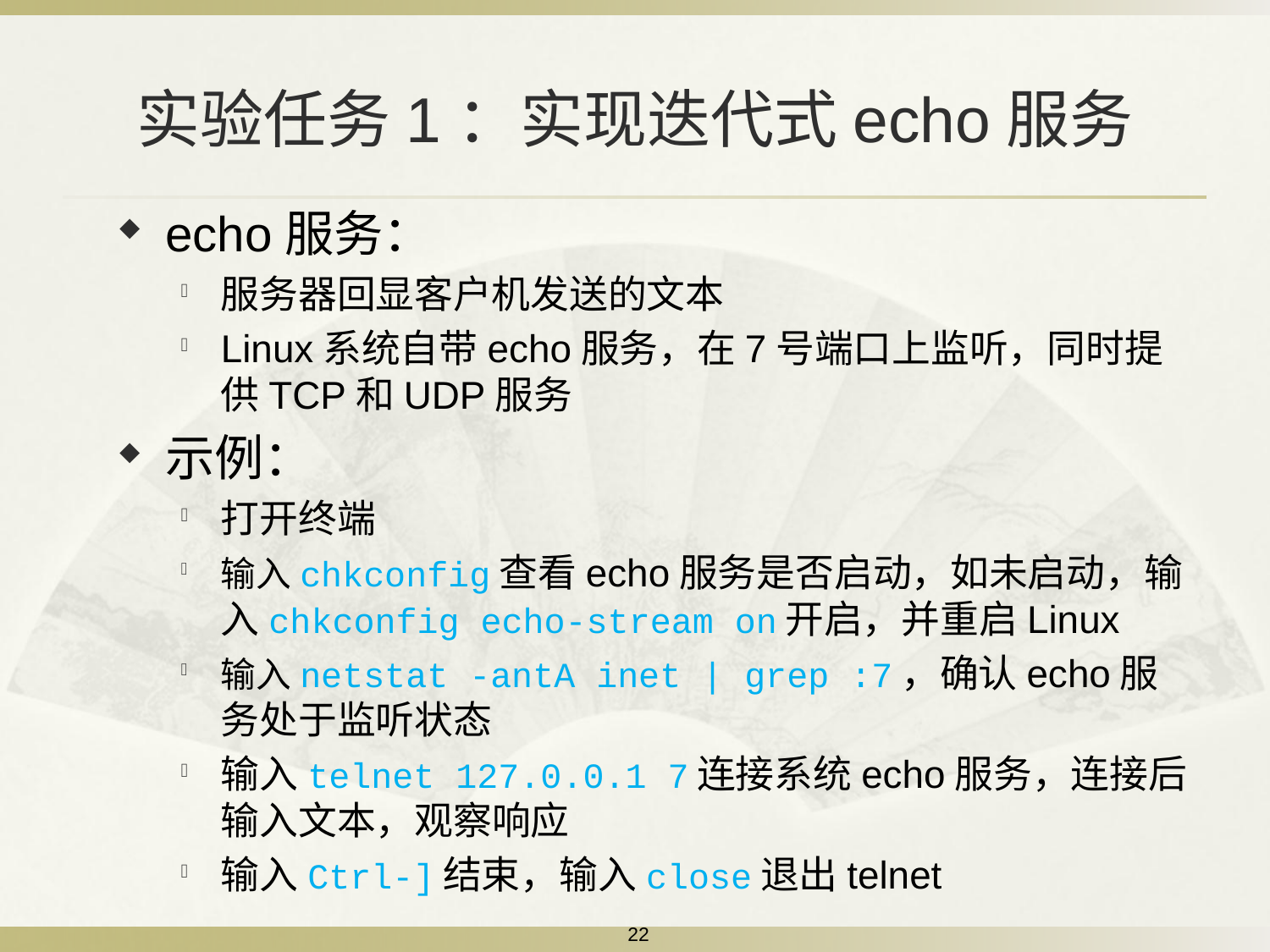

# 实验任务1：实现迭代式echo服务
echo服务：
服务器回显客户机发送的文本
Linux系统自带echo服务，在7号端口上监听，同时提供TCP和UDP服务
示例：
打开终端
输入chkconfig查看echo服务是否启动，如未启动，输入chkconfig echo-stream on开启，并重启Linux
输入netstat -antA inet | grep :7，确认echo服务处于监听状态
输入telnet 127.0.0.1 7连接系统echo服务，连接后输入文本，观察响应
输入Ctrl-]结束，输入close退出telnet
22